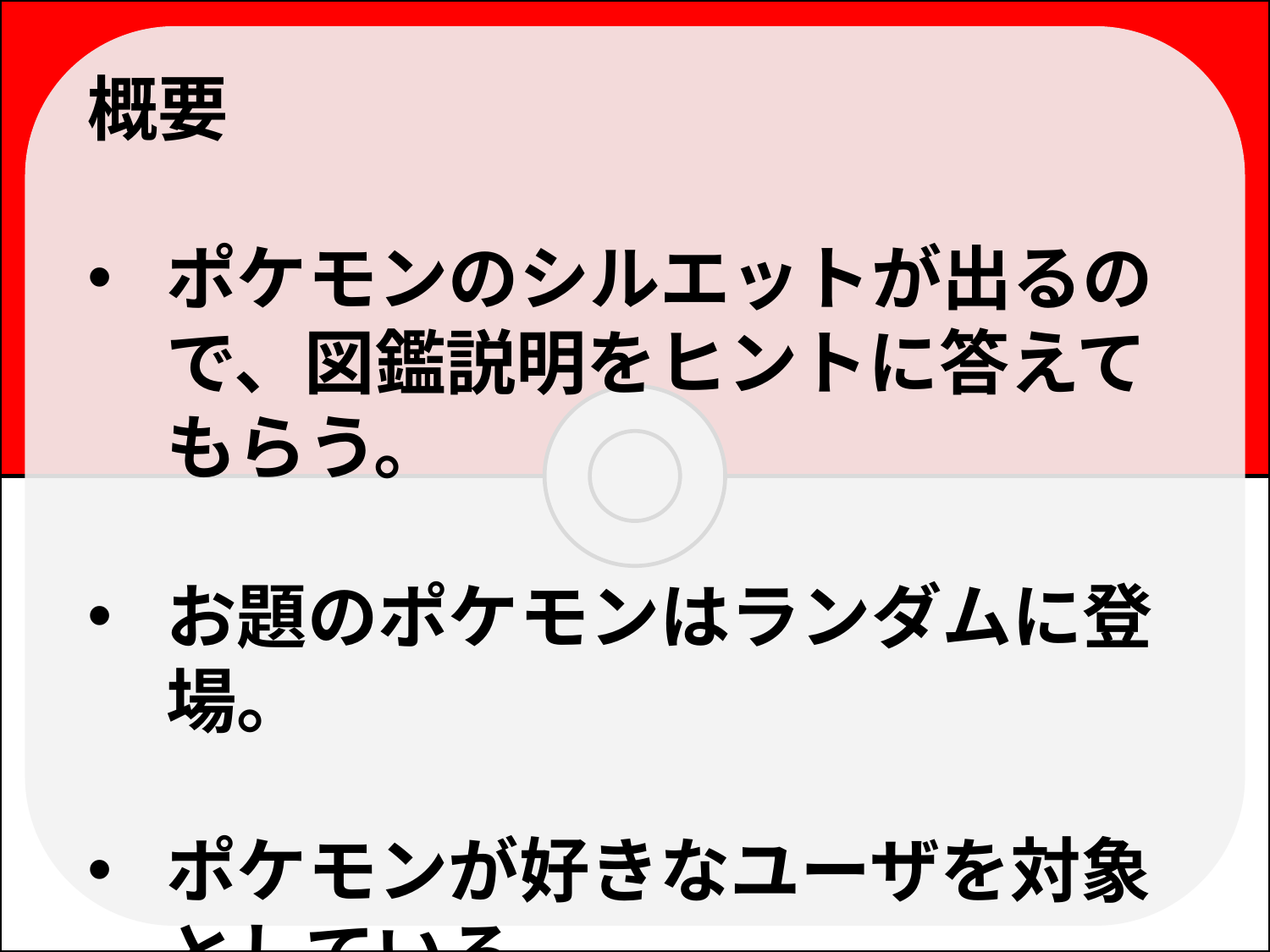

概要

ポケモンのシルエットが出るので、図鑑説明をヒントに答えてもらう。

お題のポケモンはランダムに登場。

ポケモンが好きなユーザを対象としている。